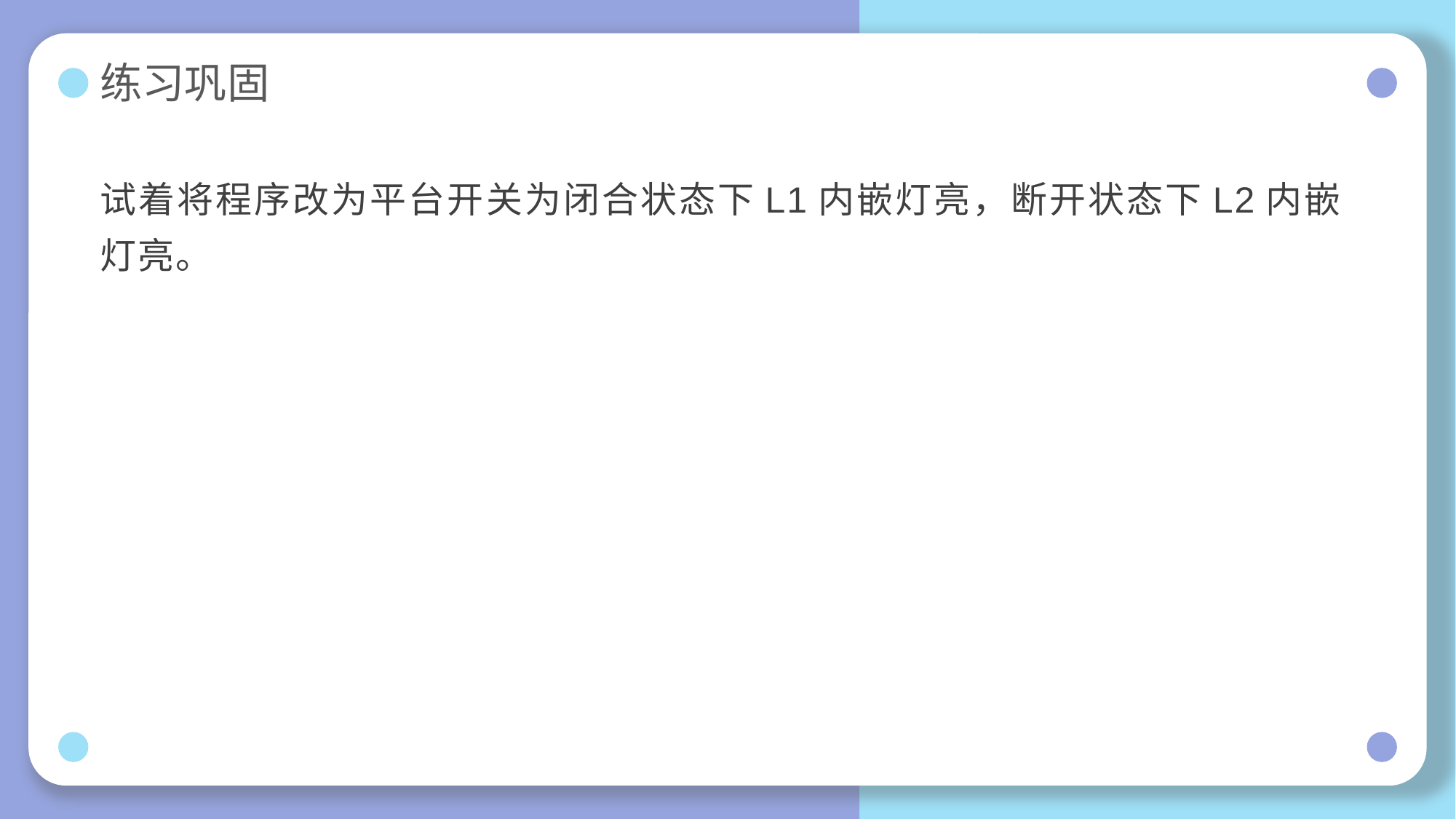

# 练习巩固
试着将程序改为平台开关为闭合状态下L1内嵌灯亮，断开状态下L2内嵌灯亮。